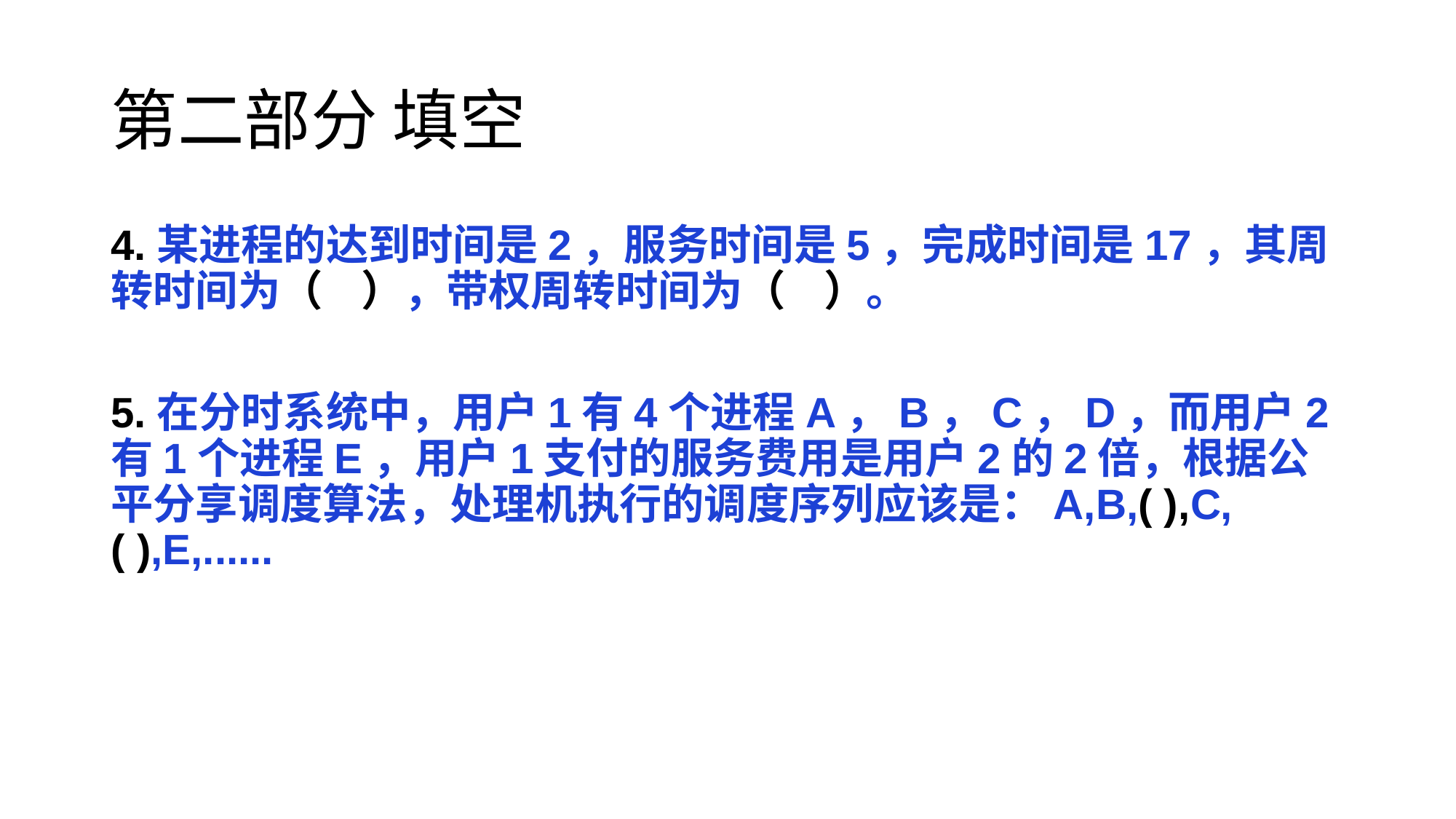

# 第二部分 填空
4.某进程的达到时间是2，服务时间是5，完成时间是17，其周转时间为（    ），带权周转时间为（    ）。

5.在分时系统中，用户1有4个进程A，B，C，D，而用户2有1个进程E，用户1支付的服务费用是用户2的2倍，根据公平分享调度算法，处理机执行的调度序列应该是：A,B,( ),C,( ),E,......